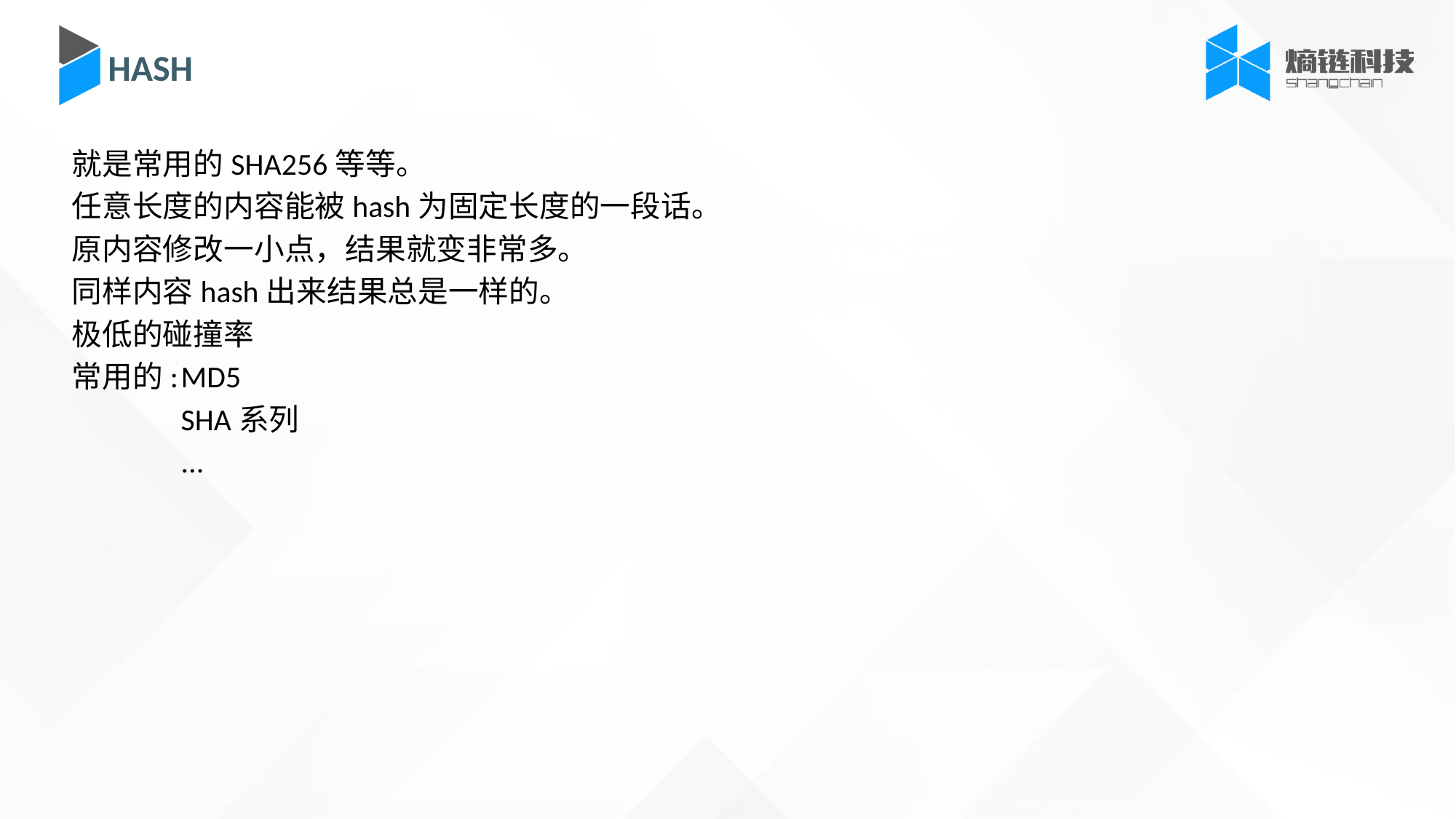

HASH
就是常用的SHA256等等。
任意长度的内容能被hash为固定长度的一段话。
原内容修改一小点，结果就变非常多。
同样内容hash出来结果总是一样的。
极低的碰撞率
常用的:	MD5
              	SHA系列
	...